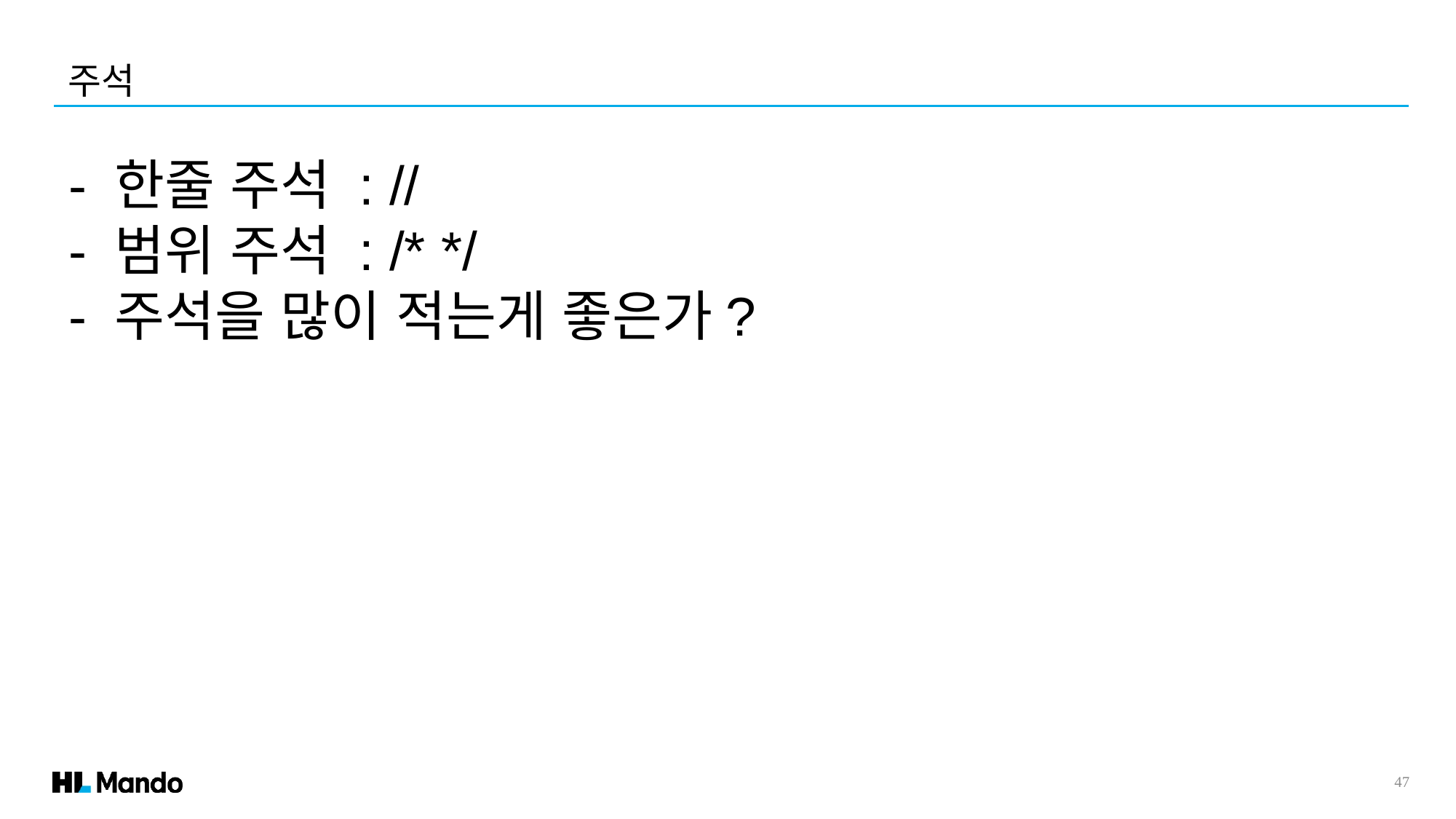

주석
 - 한줄 주석 : //
 - 범위 주석 : /* */
 - 주석을 많이 적는게 좋은가?
47